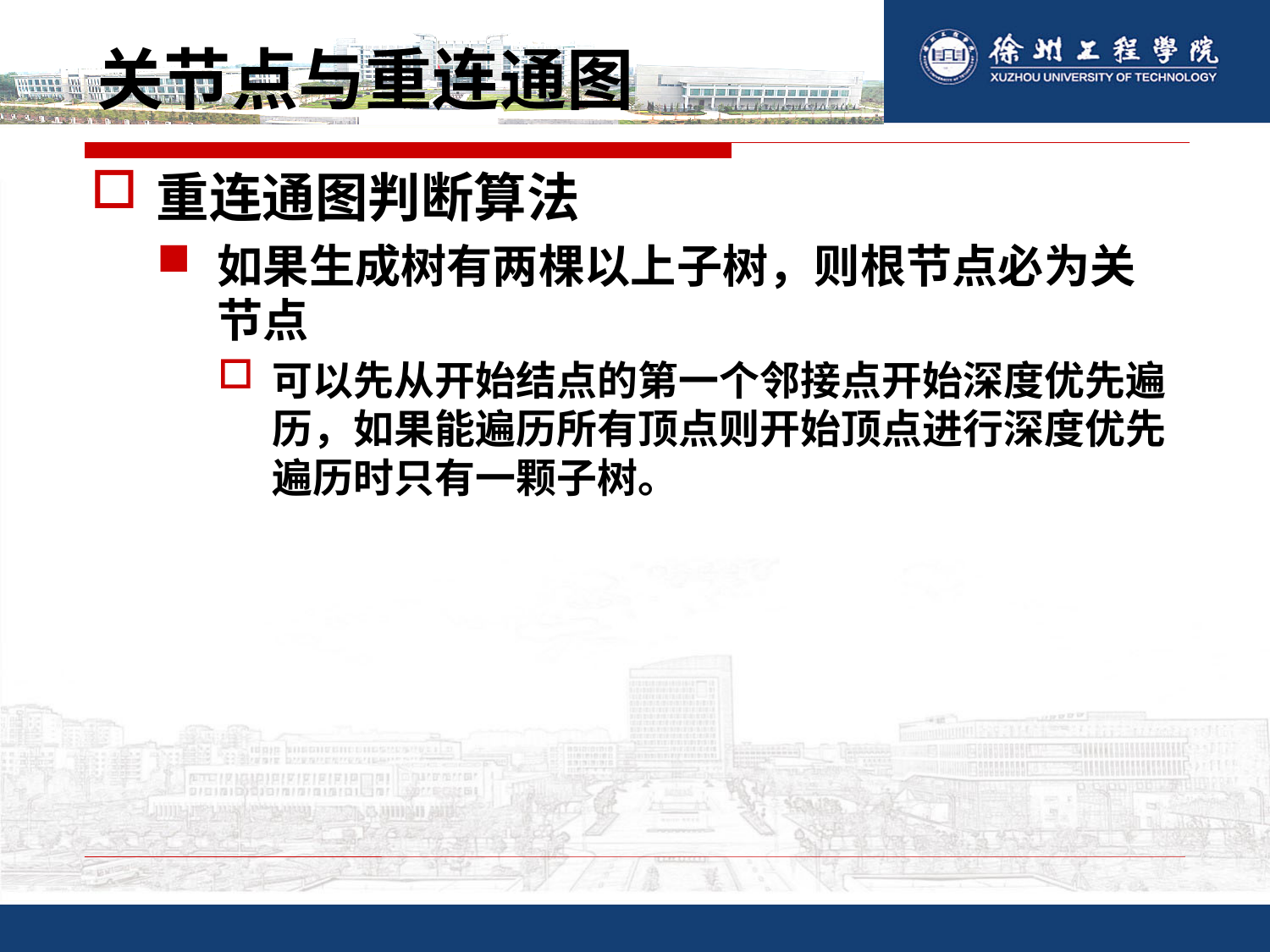

# 关节点与重连通图
重连通图判断算法
如果生成树有两棵以上子树，则根节点必为关节点
可以先从开始结点的第一个邻接点开始深度优先遍历，如果能遍历所有顶点则开始顶点进行深度优先遍历时只有一颗子树。